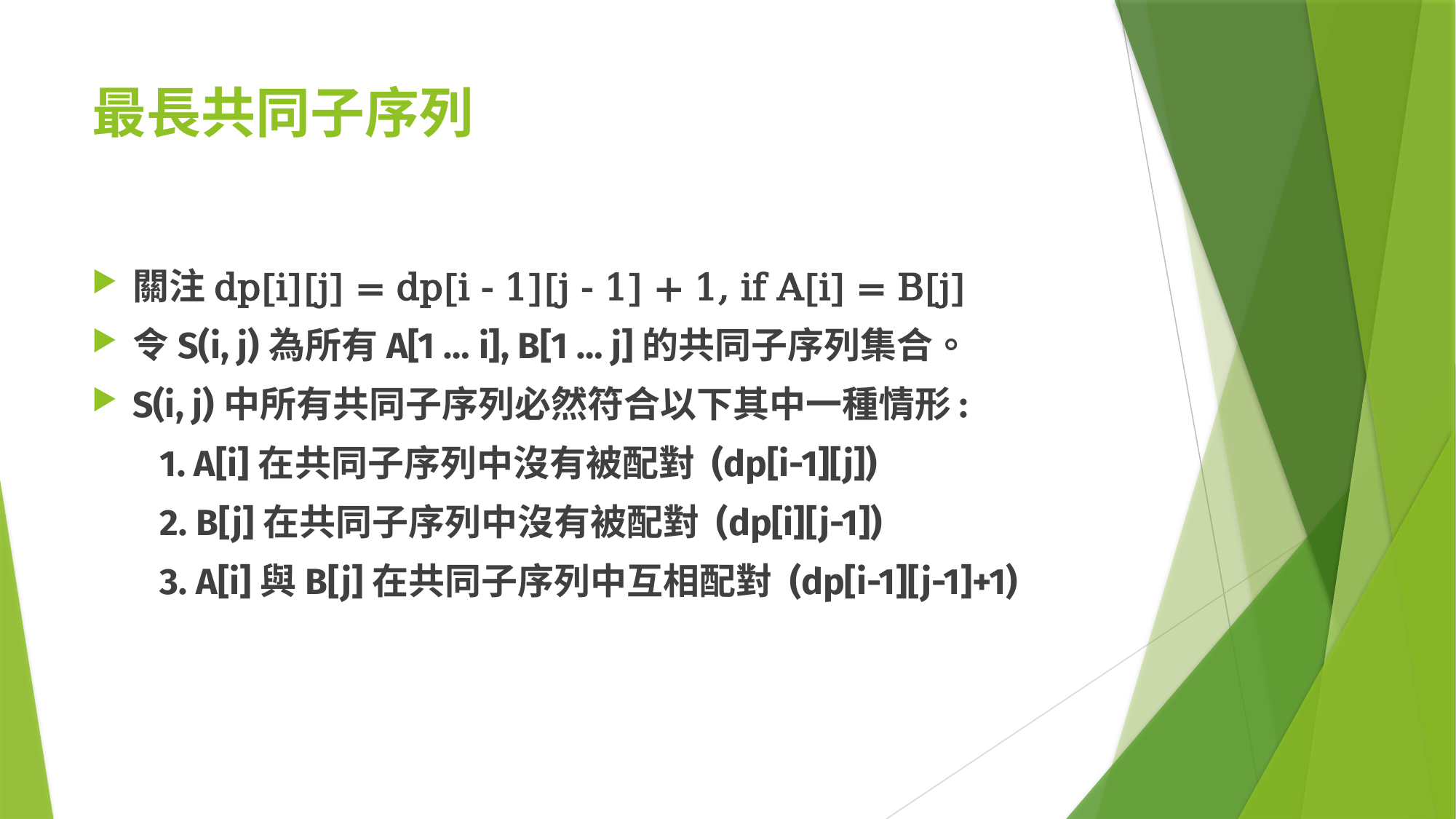

# 最長共同子序列
關注dp[i][j] = dp[i - 1][j - 1] + 1, if A[i] = B[j]
令S(i, j)為所有A[1 … i], B[1 … j]的共同子序列集合。
S(i, j)中所有共同子序列必然符合以下其中一種情形:
        1. A[i]在共同子序列中沒有被配對 (dp[i-1][j])
        2. B[j]在共同子序列中沒有被配對 (dp[i][j-1])
        3. A[i]與B[j]在共同子序列中互相配對 (dp[i-1][j-1]+1)